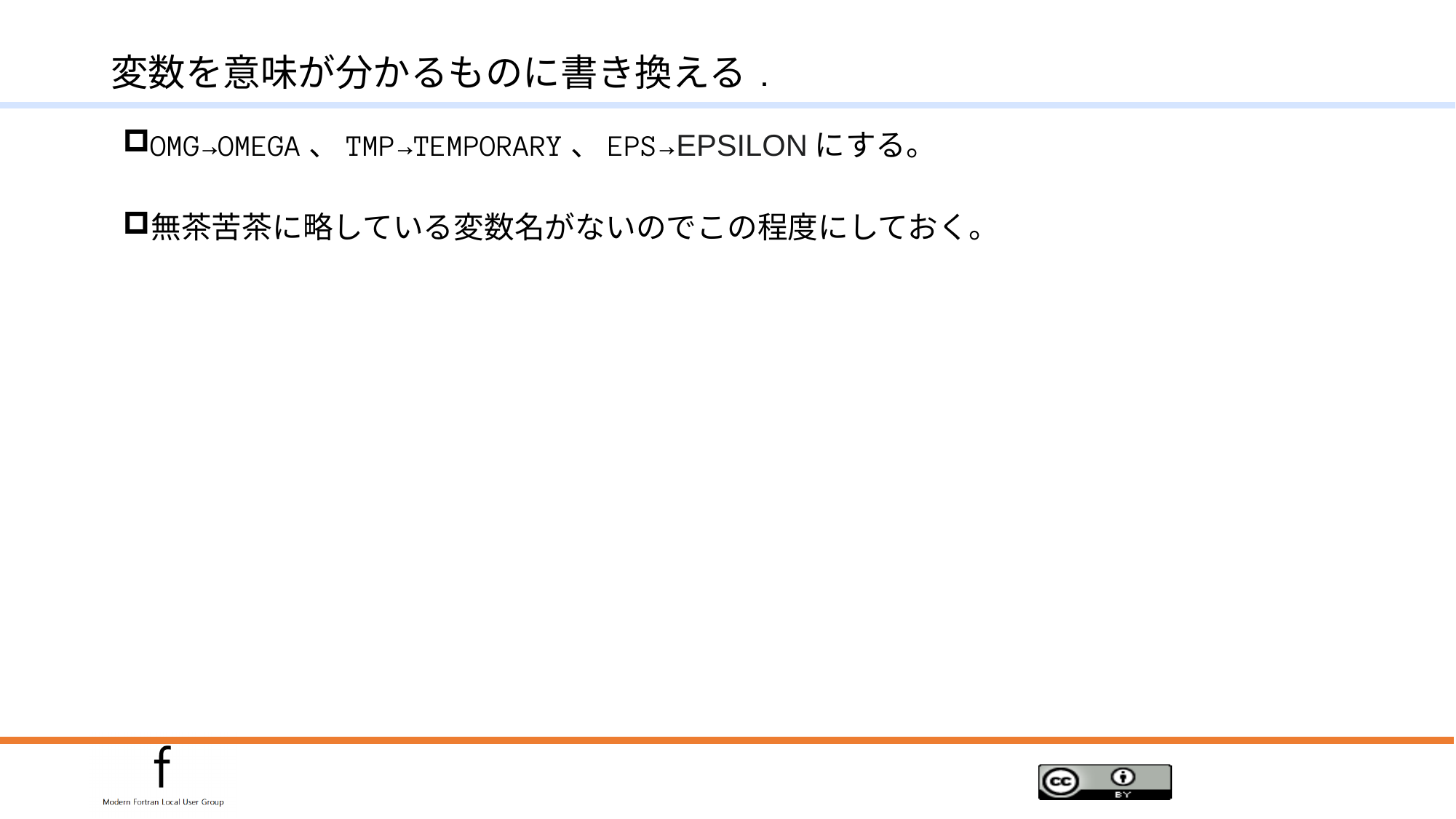

# 変数を意味が分かるものに書き換える.
OMG→OMEGA、TMP→TEMPORARY、EPS→EPSILONにする。

無茶苦茶に略している変数名がないのでこの程度にしておく。